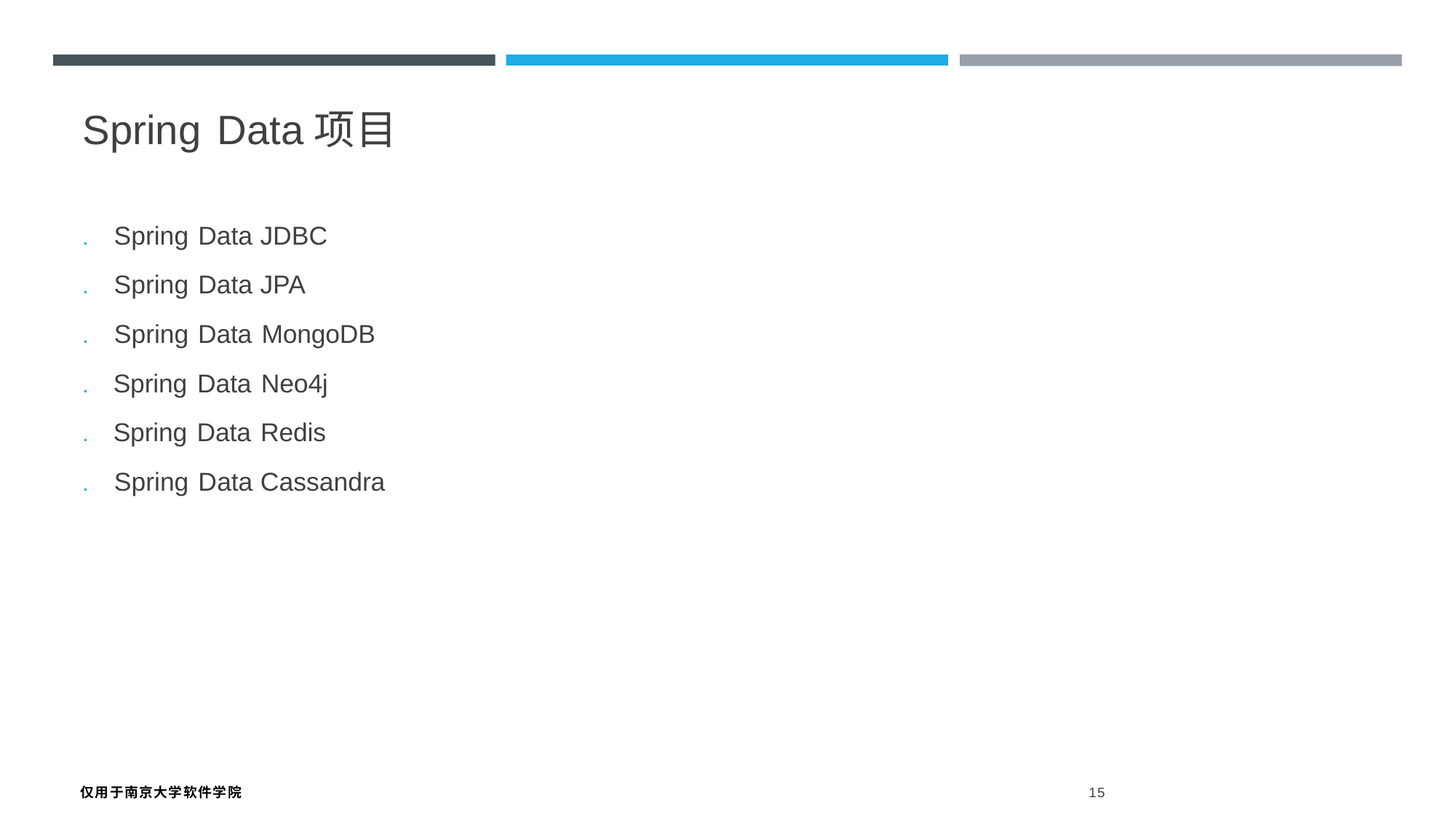

Spring Data项目

.   Spring Data JDBC
.   Spring Data JPA
.    Spring Data MongoDB
.    Spring Data Neo4j
.    Spring Data Redis

.   Spring Data Cassandra

仅用于南京大学软件学院                                                                                                                                                                                                                                                                                15